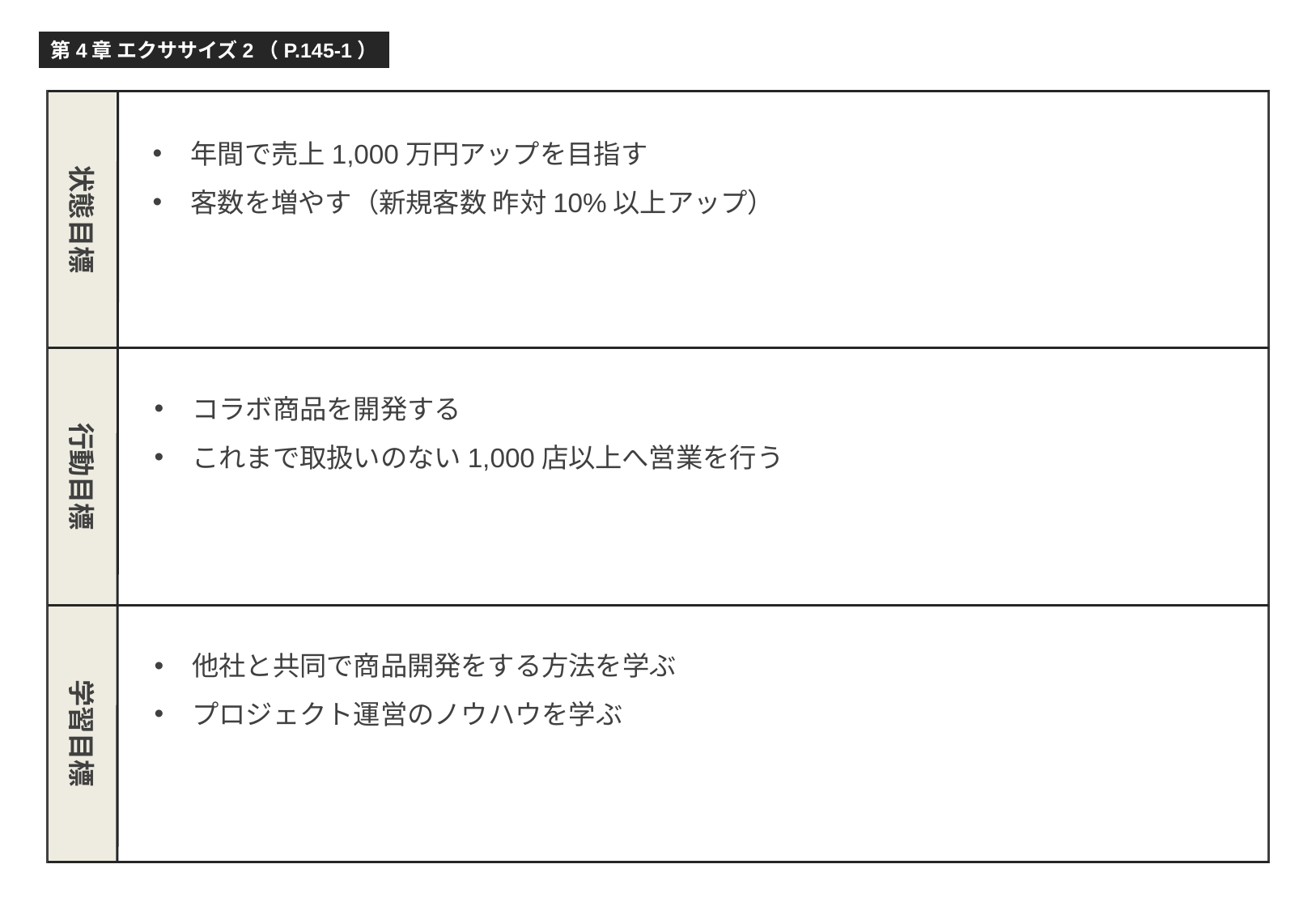

第4章 エクササイズ2（P.145-1）

状態目標
年間で売上1,000万円アップを目指す
客数を増やす（新規客数 昨対10%以上アップ）
行動目標
コラボ商品を開発する
これまで取扱いのない1,000店以上へ営業を行う
学習目標
他社と共同で商品開発をする方法を学ぶ
プロジェクト運営のノウハウを学ぶ